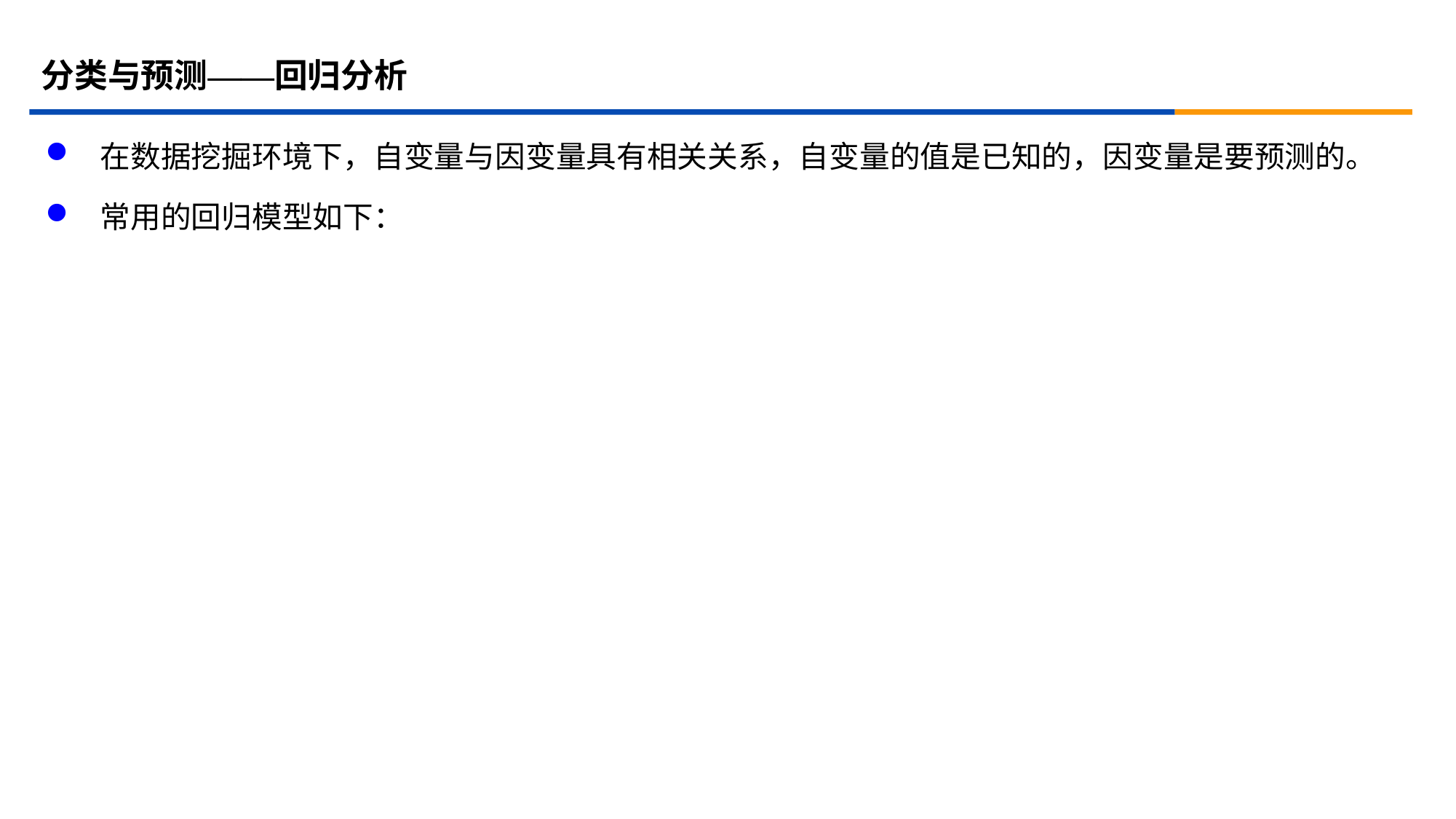

# 分类与预测——回归分析
在数据挖掘环境下，自变量与因变量具有相关关系，自变量的值是已知的，因变量是要预测的。
常用的回归模型如下：